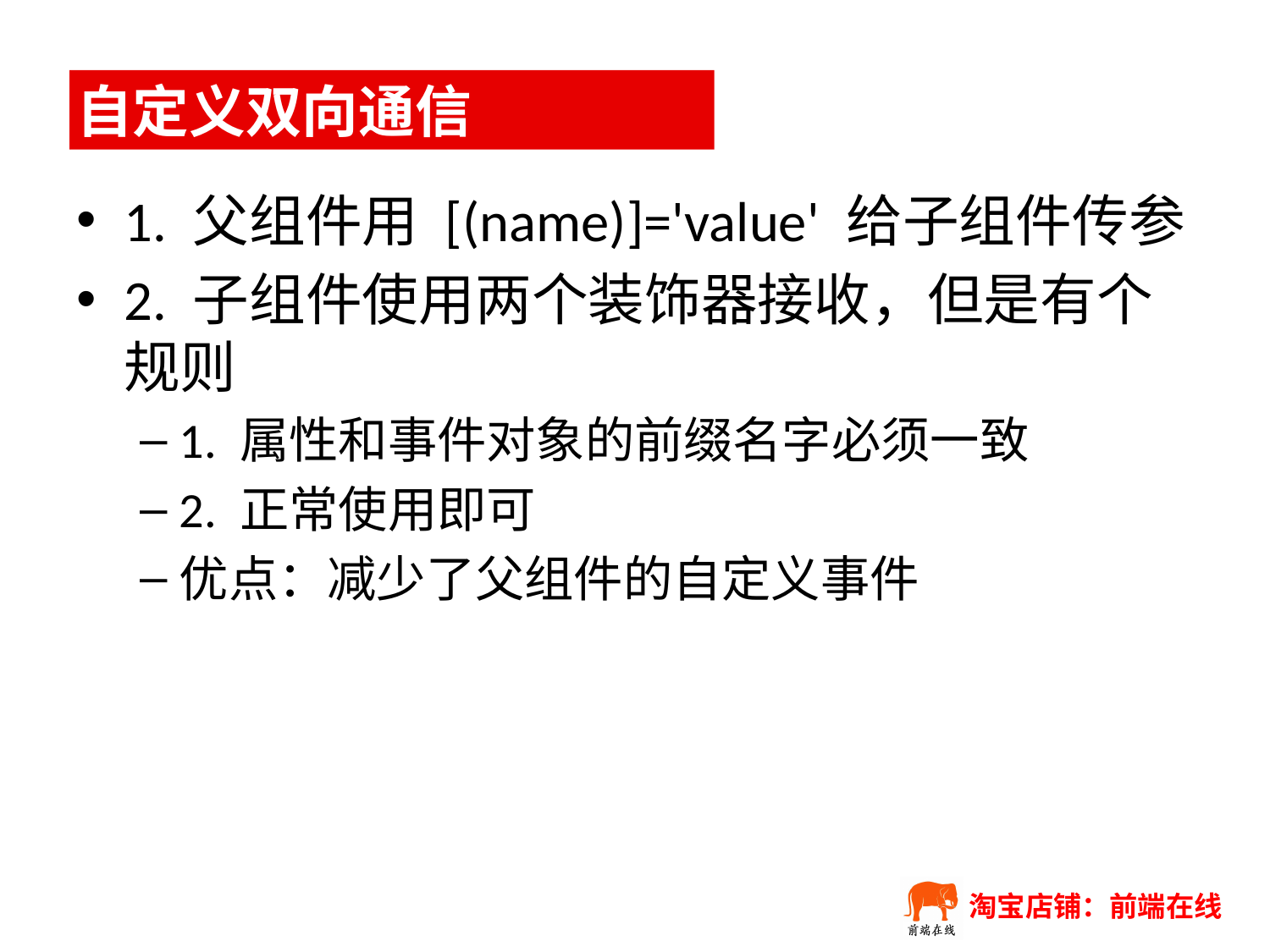

# 自定义双向通信
1. 父组件用 [(name)]='value' 给子组件传参
2. 子组件使用两个装饰器接收，但是有个规则
1. 属性和事件对象的前缀名字必须一致
2. 正常使用即可
优点：减少了父组件的自定义事件